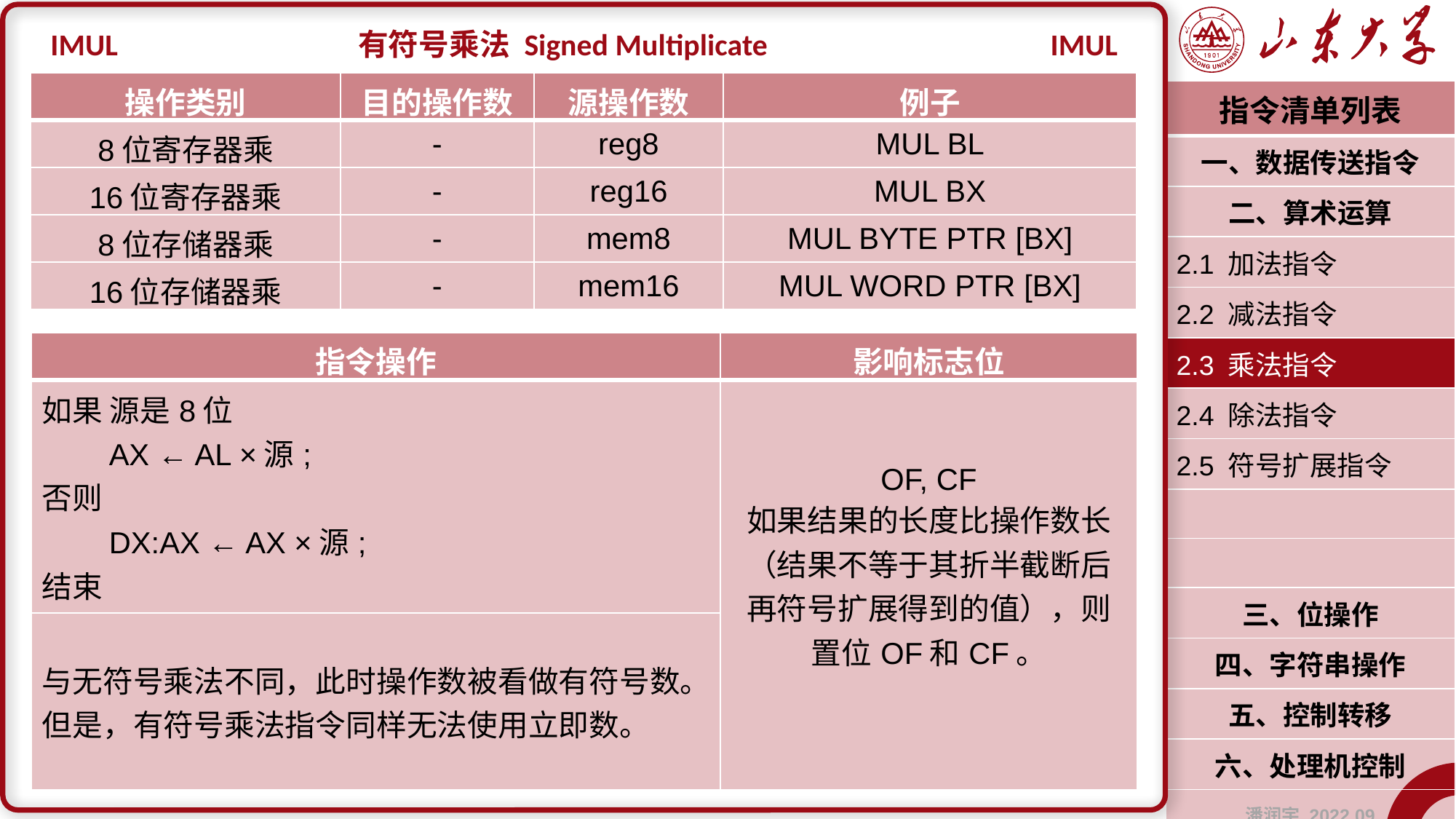

IMUL
有符号乘法 Signed Multiplicate
IMUL
| 操作类别 | 目的操作数 | 源操作数 | 例子 |
| --- | --- | --- | --- |
| 8位寄存器乘 | - | reg8 | MUL BL |
| 16位寄存器乘 | - | reg16 | MUL BX |
| 8位存储器乘 | - | mem8 | MUL BYTE PTR [BX] |
| 16位存储器乘 | - | mem16 | MUL WORD PTR [BX] |
| 指令清单列表 |
| --- |
| 一、数据传送指令 |
| 二、算术运算 |
| 2.1 加法指令 |
| 2.2 减法指令 |
| 2.3 乘法指令 |
| 2.4 除法指令 |
| 2.5 符号扩展指令 |
|  |
|  |
| 三、位操作 |
| 四、字符串操作 |
| 五、控制转移 |
| 六、处理机控制 |
| 潘润宇 2022.09 |
| 指令操作 | 影响标志位 |
| --- | --- |
| 如果 源是8位 AX ← AL ×源; 否则 DX:AX ← AX ×源; 结束 | OF, CF 如果结果的长度比操作数长（结果不等于其折半截断后再符号扩展得到的值），则置位OF和CF。 |
| 与无符号乘法不同，此时操作数被看做有符号数。但是，有符号乘法指令同样无法使用立即数。 |  |